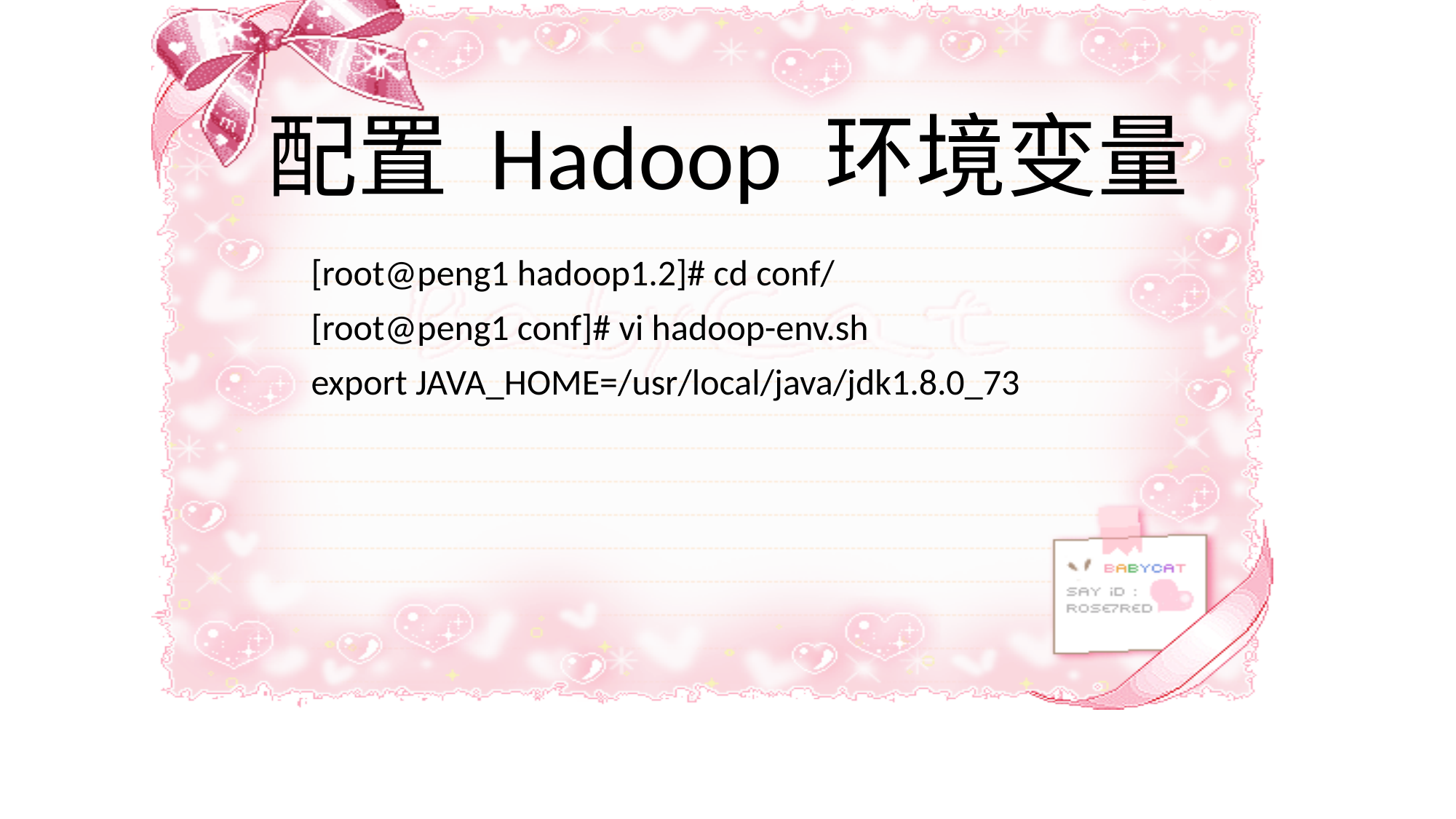

# 配置 Hadoop 环境变量
[root@peng1 hadoop1.2]# cd conf/
[root@peng1 conf]# vi hadoop-env.sh
export JAVA_HOME=/usr/local/java/jdk1.8.0_73